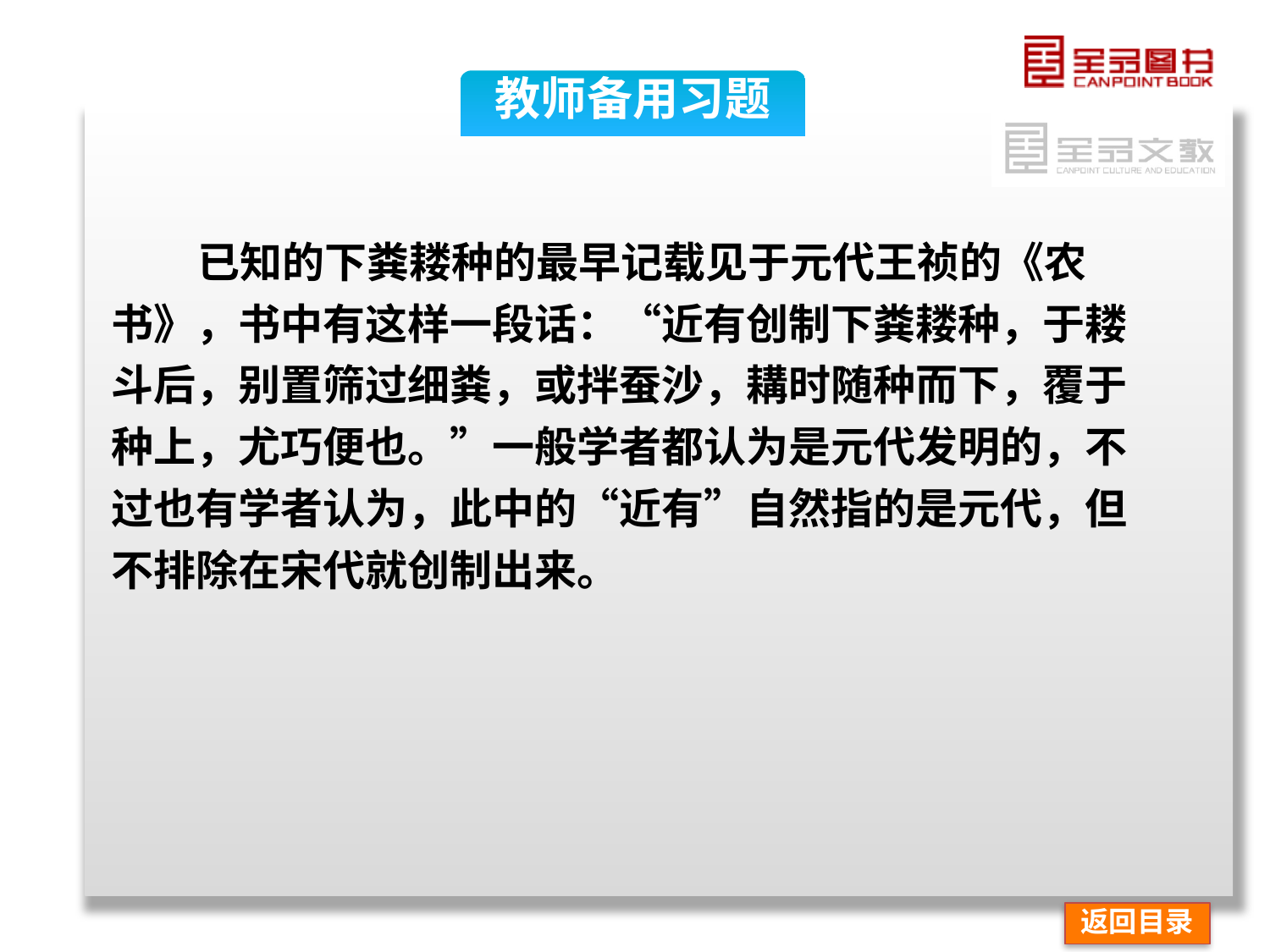

教师备用习题
已知的下粪耧种的最早记载见于元代王祯的《农书》，书中有这样一段话：“近有创制下粪耧种，于耧斗后，别置筛过细粪，或拌蚕沙，耩时随种而下，覆于种上，尤巧便也。”一般学者都认为是元代发明的，不过也有学者认为，此中的“近有”自然指的是元代，但不排除在宋代就创制出来。
返回目录